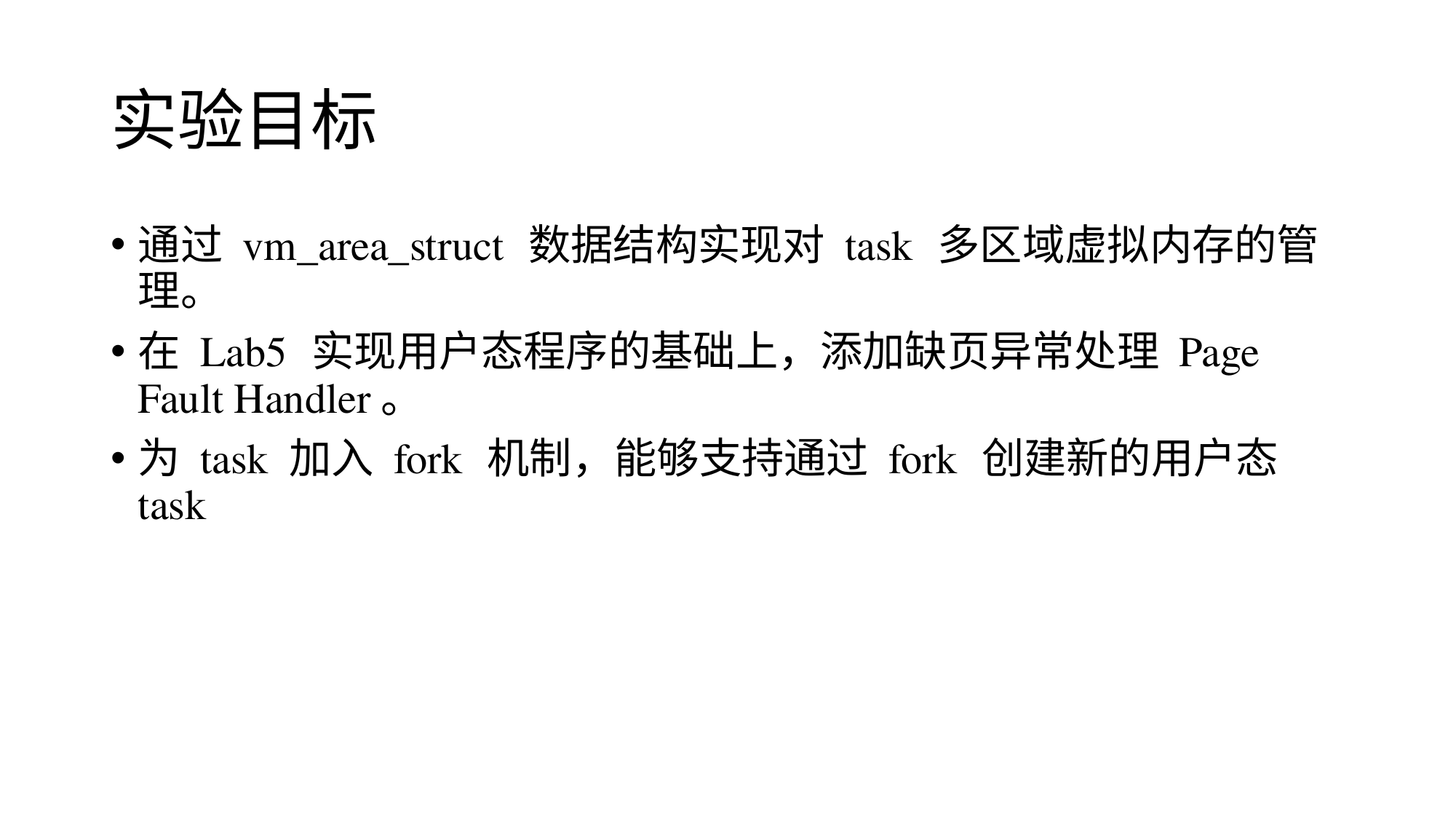

# 实验目标
通过 vm_area_struct 数据结构实现对 task 多区域虚拟内存的管理。
在 Lab5 实现用户态程序的基础上，添加缺页异常处理 Page Fault Handler。
为 task 加入 fork 机制，能够支持通过 fork 创建新的用户态 task